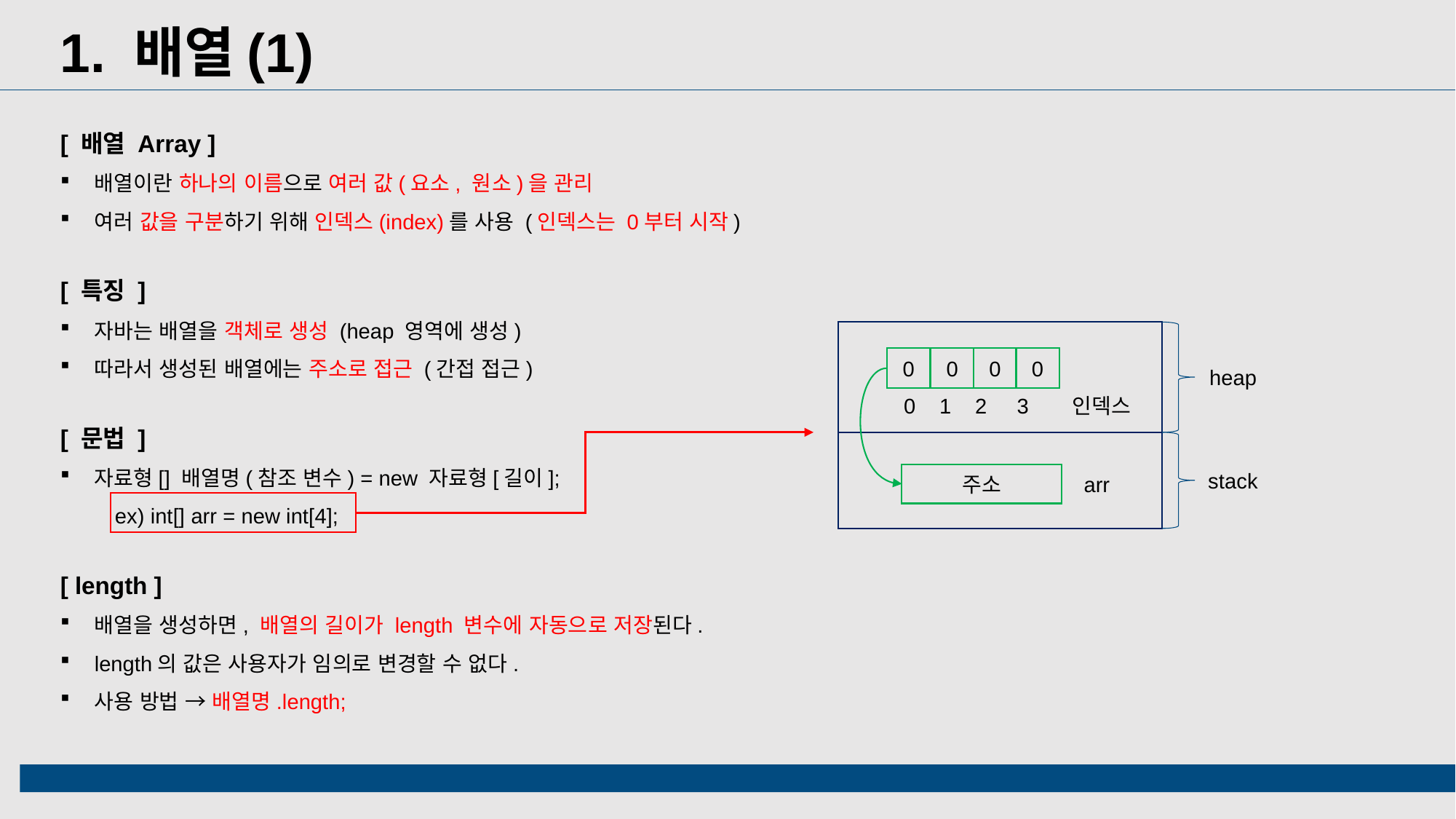

1. 배열(1)
[ 배열 Array ]
배열이란 하나의 이름으로 여러 값(요소, 원소)을 관리
여러 값을 구분하기 위해 인덱스(index)를 사용 (인덱스는 0부터 시작)

[ 특징 ]
자바는 배열을 객체로 생성 (heap 영역에 생성)
따라서 생성된 배열에는 주소로 접근 (간접 접근)

[ 문법 ]
자료형[] 배열명(참조 변수) = new 자료형[길이];
ex) int[] arr = new int[4];

[ length ]
배열을 생성하면, 배열의 길이가 length 변수에 자동으로 저장된다.
length의 값은 사용자가 임의로 변경할 수 없다.
사용 방법 → 배열명.length;

0
0
0
0
heap
인덱스
 0    1    2     3

stack
주소
arr